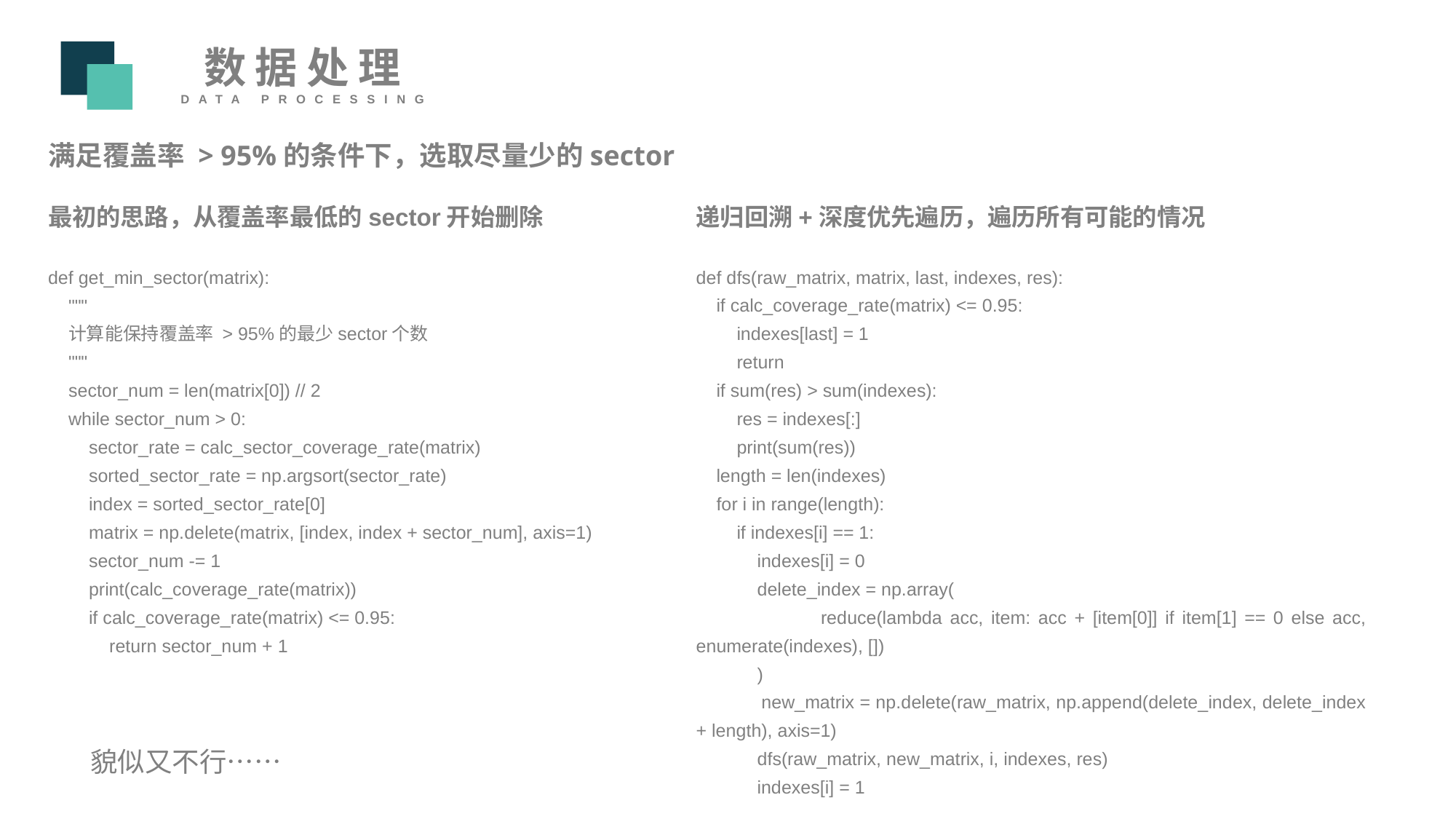

数据处理
DATA PROCESSING

满足覆盖率 > 95%的条件下，选取尽量少的sector
最初的思路，从覆盖率最低的sector开始删除

def get_min_sector(matrix):
    """
    计算能保持覆盖率 > 95%的最少sector个数
    """
    sector_num = len(matrix[0]) // 2
    while sector_num > 0:
        sector_rate = calc_sector_coverage_rate(matrix)
        sorted_sector_rate = np.argsort(sector_rate)
        index = sorted_sector_rate[0]
        matrix = np.delete(matrix, [index, index + sector_num], axis=1)
        sector_num -= 1
        print(calc_coverage_rate(matrix))
        if calc_coverage_rate(matrix) <= 0.95:
            return sector_num + 1
递归回溯+深度优先遍历，遍历所有可能的情况

def dfs(raw_matrix, matrix, last, indexes, res):
    if calc_coverage_rate(matrix) <= 0.95:
        indexes[last] = 1
        return
    if sum(res) > sum(indexes):
        res = indexes[:]
        print(sum(res))
    length = len(indexes)
    for i in range(length):
        if indexes[i] == 1:
            indexes[i] = 0
            delete_index = np.array(
                reduce(lambda acc, item: acc + [item[0]] if item[1] == 0 else acc, enumerate(indexes), [])
            )
            new_matrix = np.delete(raw_matrix, np.append(delete_index, delete_index + length), axis=1)
            dfs(raw_matrix, new_matrix, i, indexes, res)
            indexes[i] = 1
貌似又不行……